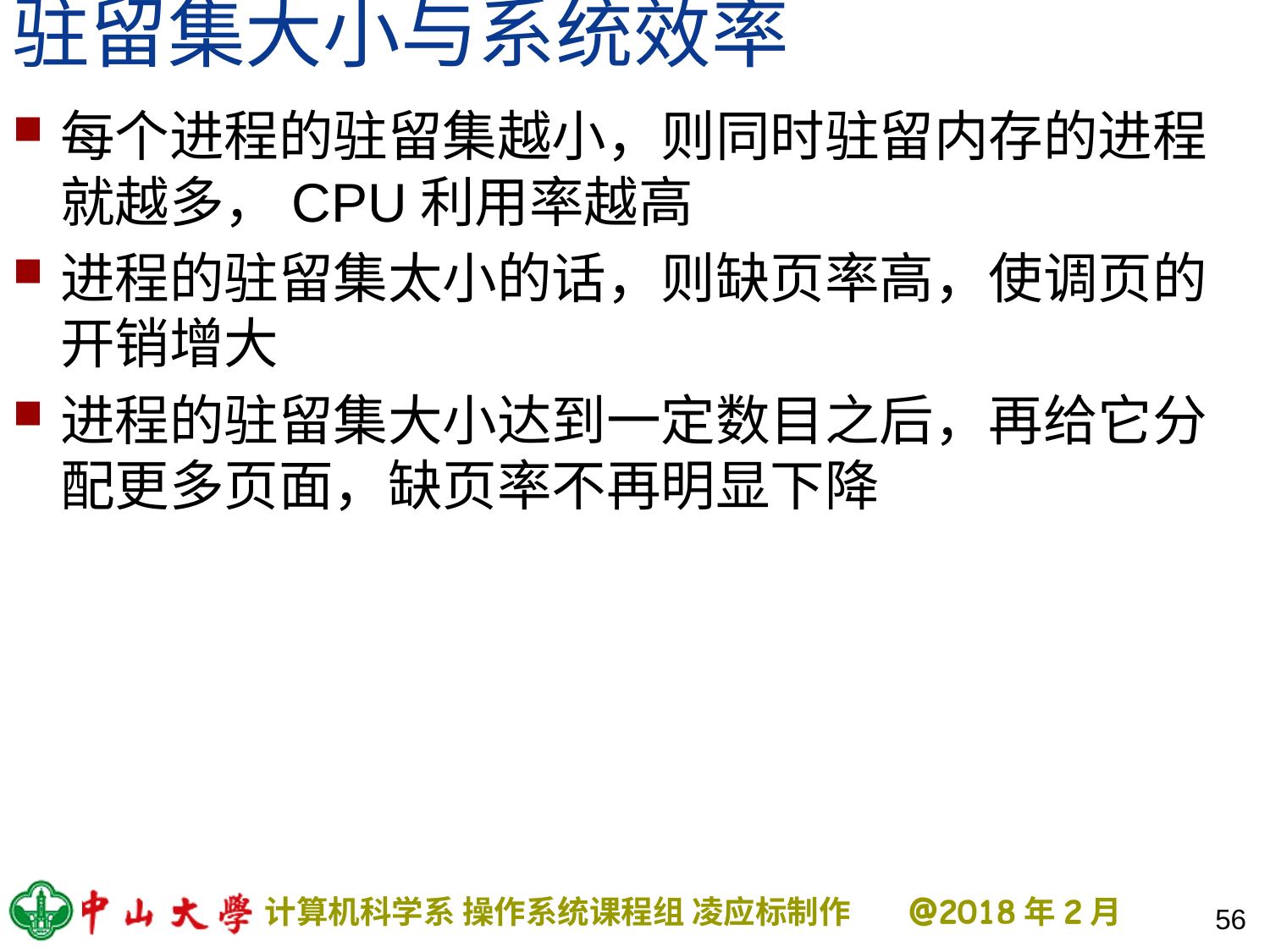

# 驻留集大小与系统效率
每个进程的驻留集越小，则同时驻留内存的进程就越多，CPU利用率越高
进程的驻留集太小的话，则缺页率高，使调页的开销增大
进程的驻留集大小达到一定数目之后，再给它分配更多页面，缺页率不再明显下降
56